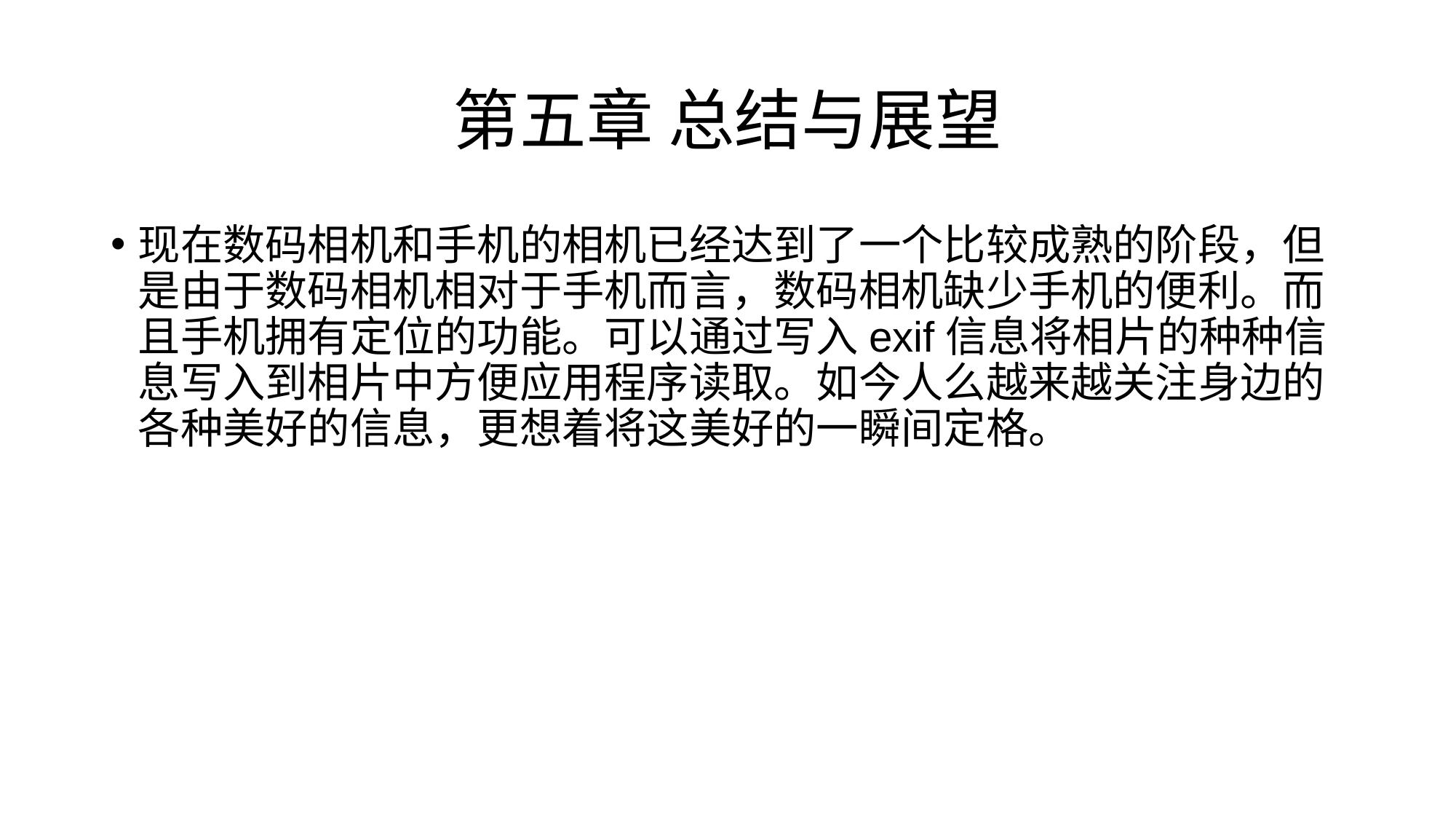

# 第五章 总结与展望
现在数码相机和手机的相机已经达到了一个比较成熟的阶段，但是由于数码相机相对于手机而言，数码相机缺少手机的便利。而且手机拥有定位的功能。可以通过写入exif信息将相片的种种信息写入到相片中方便应用程序读取。如今人么越来越关注身边的各种美好的信息，更想着将这美好的一瞬间定格。